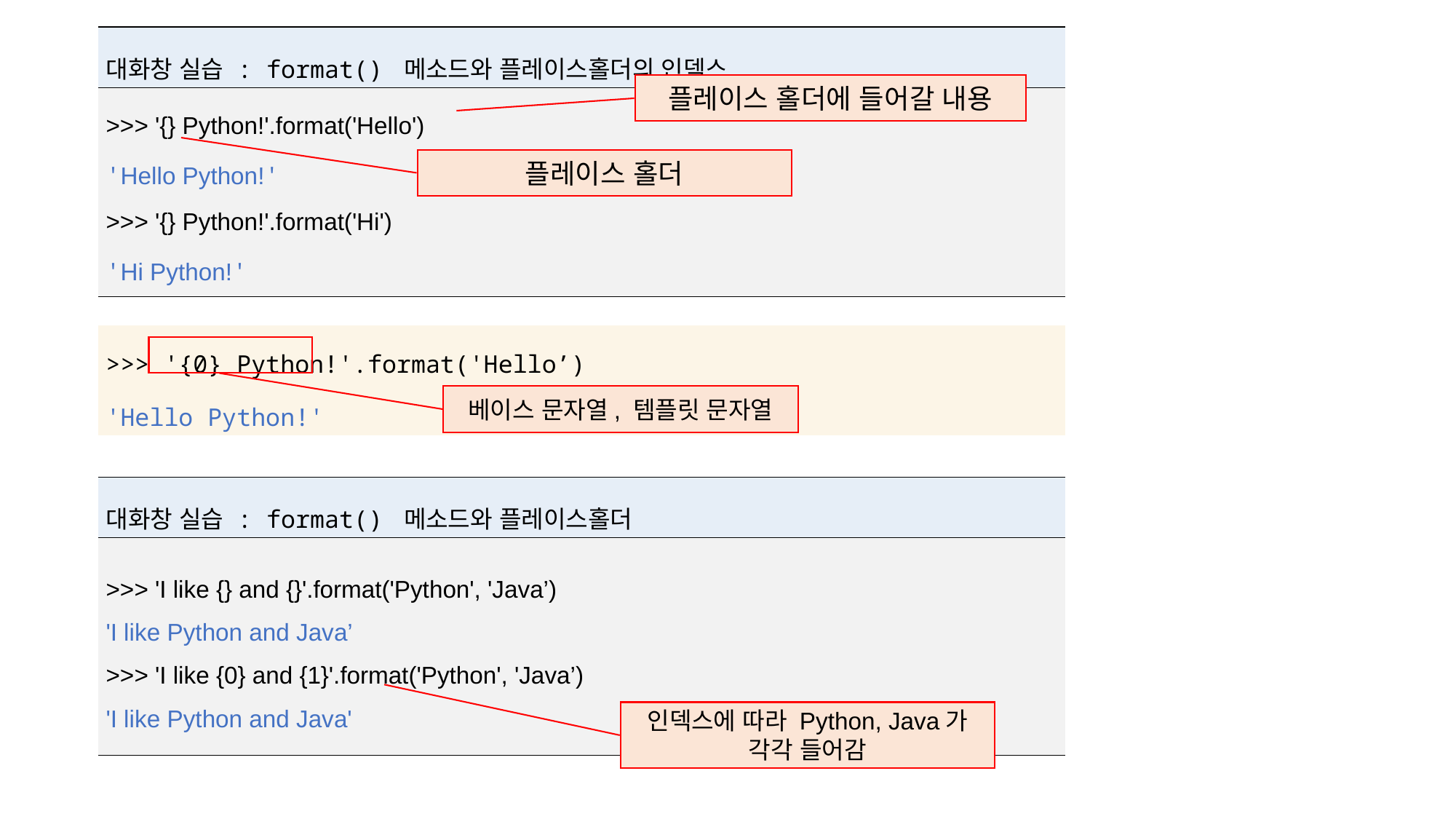

| 대화창 실습 : format() 메소드와 플레이스홀더의 인덱스 |
| --- |
| >>> '{} Python!'.format('Hello') 'Hello Python!' >>> '{} Python!'.format('Hi') 'Hi Python!' |
플레이스 홀더에 들어갈 내용
플레이스 홀더
| >>> '{0} Python!'.format('Hello’) 'Hello Python!' |
| --- |

베이스 문자열, 템플릿 문자열
| 대화창 실습 : format() 메소드와 플레이스홀더 |
| --- |
| >>> 'I like {} and {}'.format('Python', 'Java’) 'I like Python and Java’ >>> 'I like {0} and {1}'.format('Python', 'Java’) 'I like Python and Java' |
인덱스에 따라 Python, Java가 각각 들어감